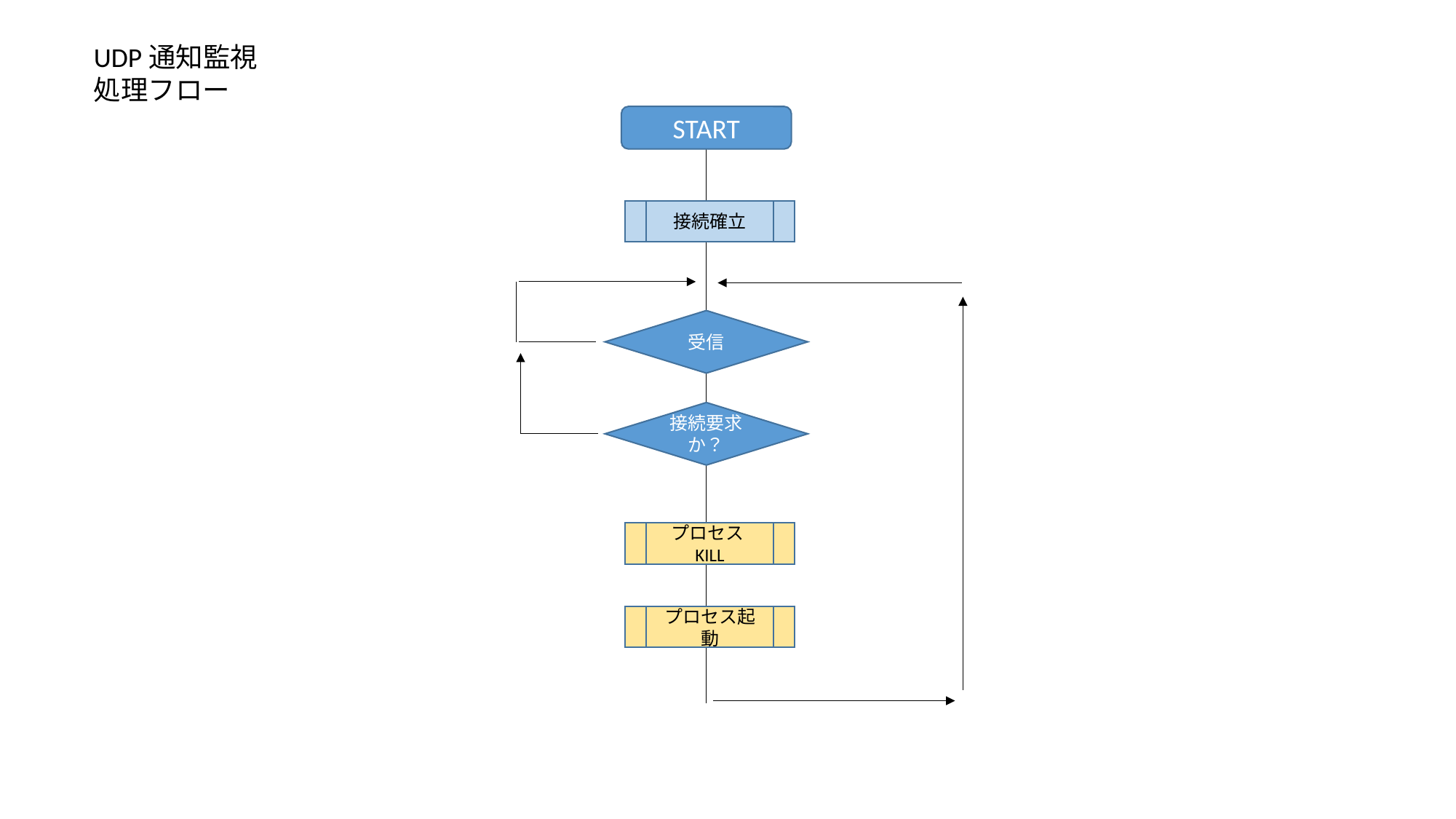

UDP通知監視
処理フロー
START
接続確立
受信
接続要求か？
プロセスKILL
プロセス起動